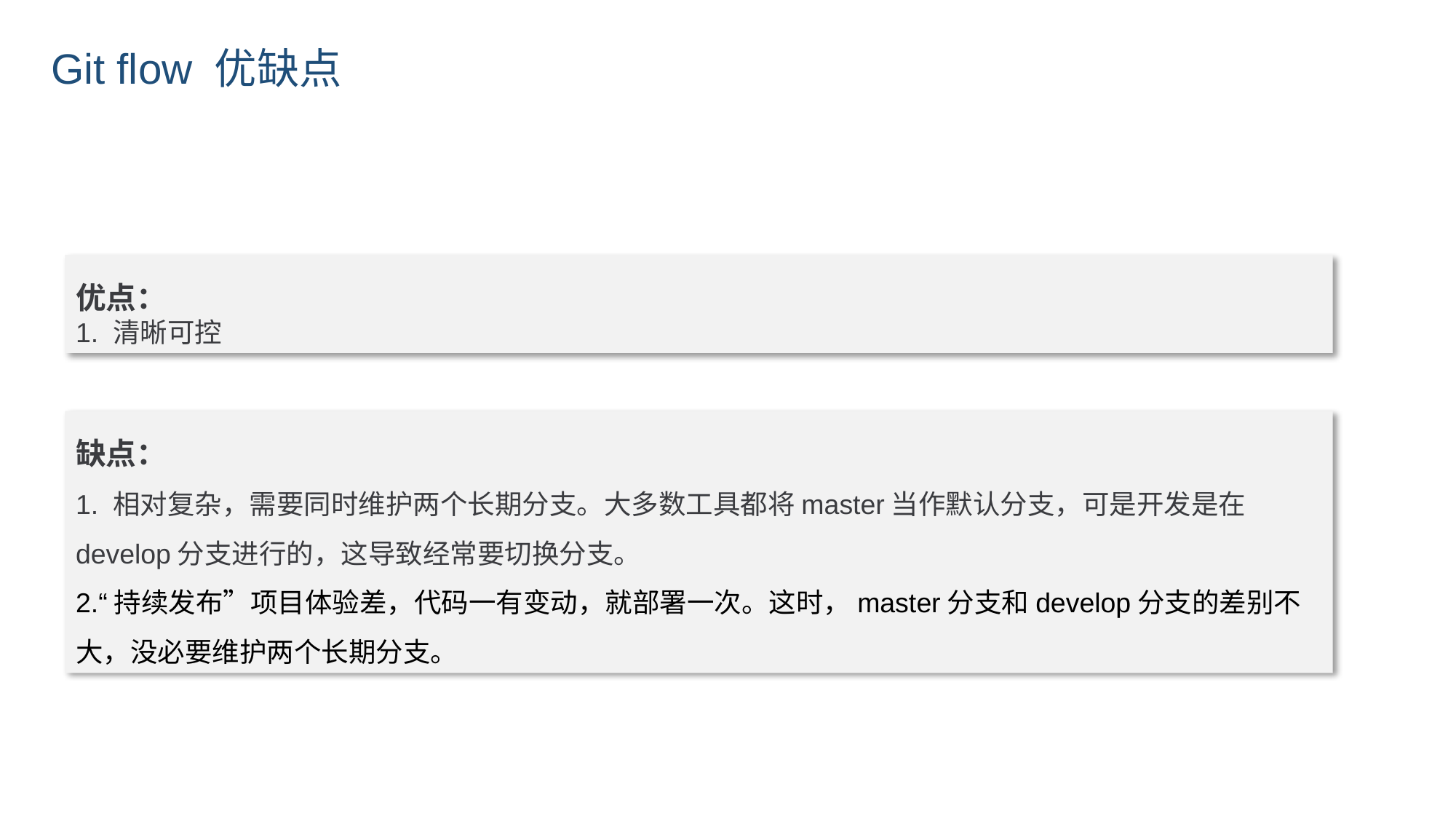

Git flow 优缺点

优点：
1. 清晰可控
缺点：
1. 相对复杂，需要同时维护两个长期分支。大多数工具都将master当作默认分支，可是开发是在develop分支进行的，这导致经常要切换分支。
2.“持续发布”项目体验差，代码一有变动，就部署一次。这时，master分支和develop分支的差别不大，没必要维护两个长期分支。